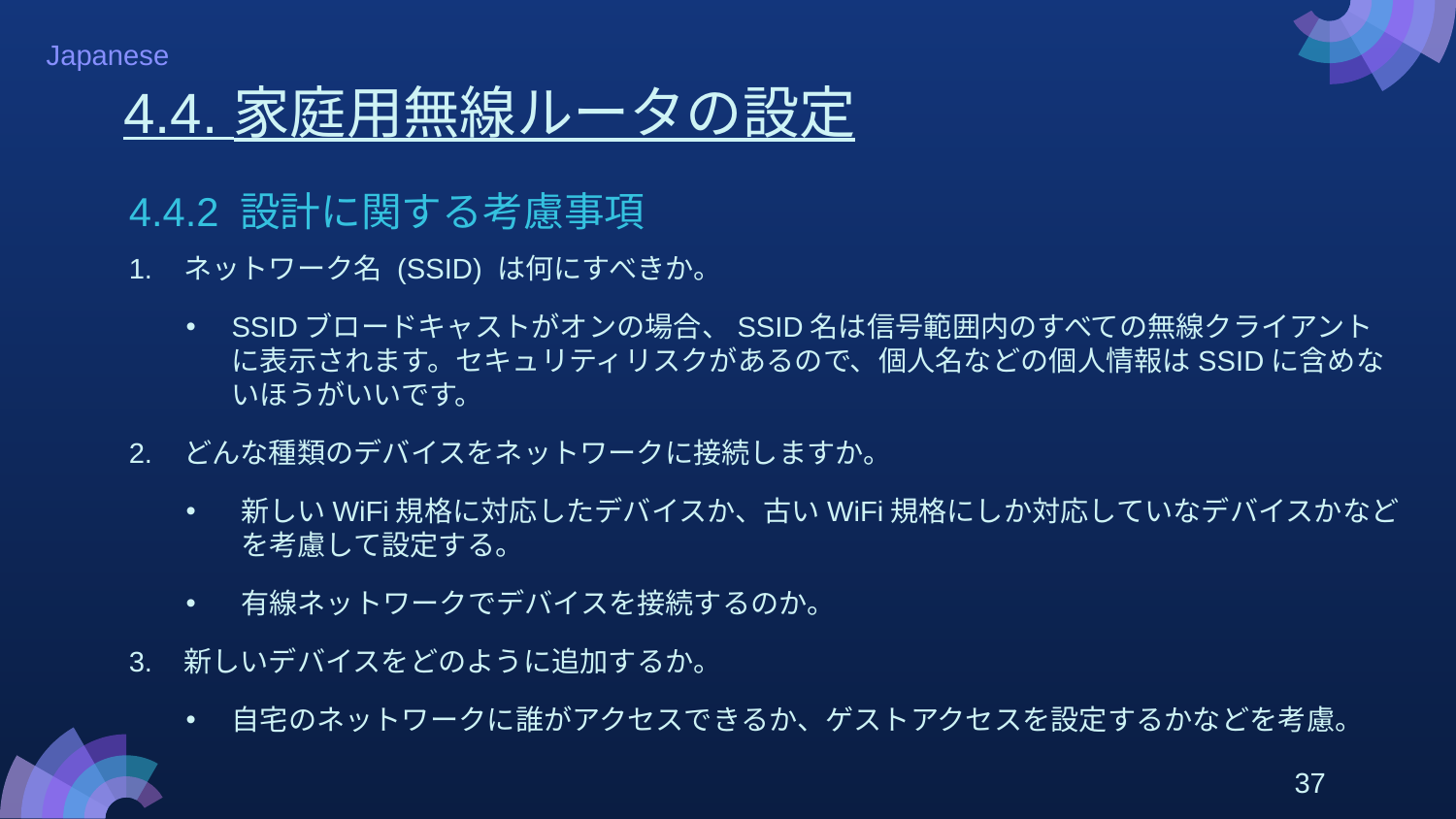

# 4.4. 家庭用無線ルータの設定
4.4.2 設計に関する考慮事項
ネットワーク名 (SSID) は何にすべきか。
SSIDブロードキャストがオンの場合、SSID名は信号範囲内のすべての無線クライアントに表示されます。セキュリティリスクがあるので、個人名などの個人情報はSSIDに含めないほうがいいです。
どんな種類のデバイスをネットワークに接続しますか。
新しいWiFi規格に対応したデバイスか、古いWiFi規格にしか対応していなデバイスかなどを考慮して設定する。
有線ネットワークでデバイスを接続するのか。
新しいデバイスをどのように追加するか。
自宅のネットワークに誰がアクセスできるか、ゲストアクセスを設定するかなどを考慮。
37